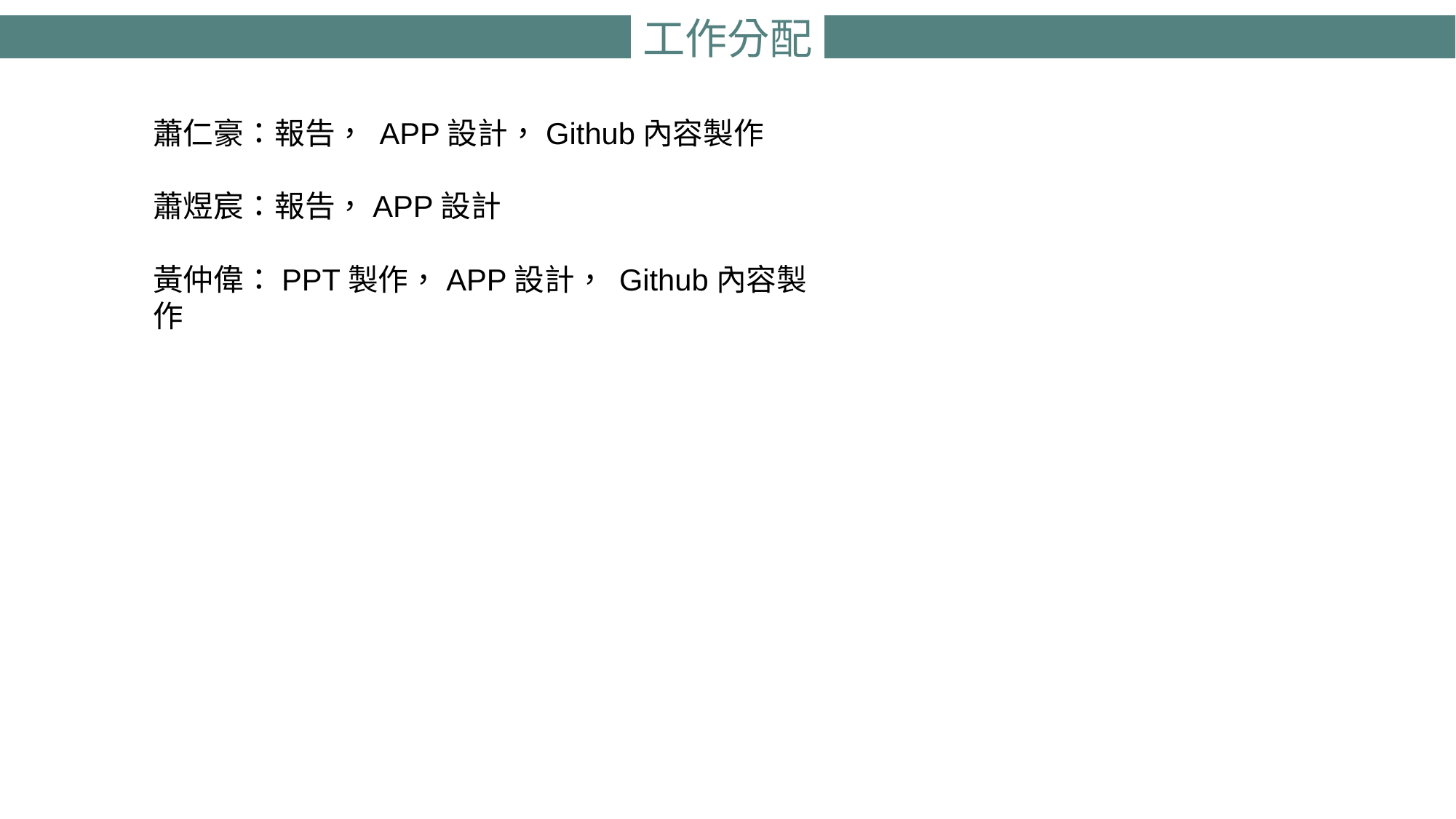

# 工作分配
蕭仁豪：報告， APP設計，Github內容製作

蕭煜宸：報告，APP設計

黃仲偉：PPT製作，APP設計， Github內容製作